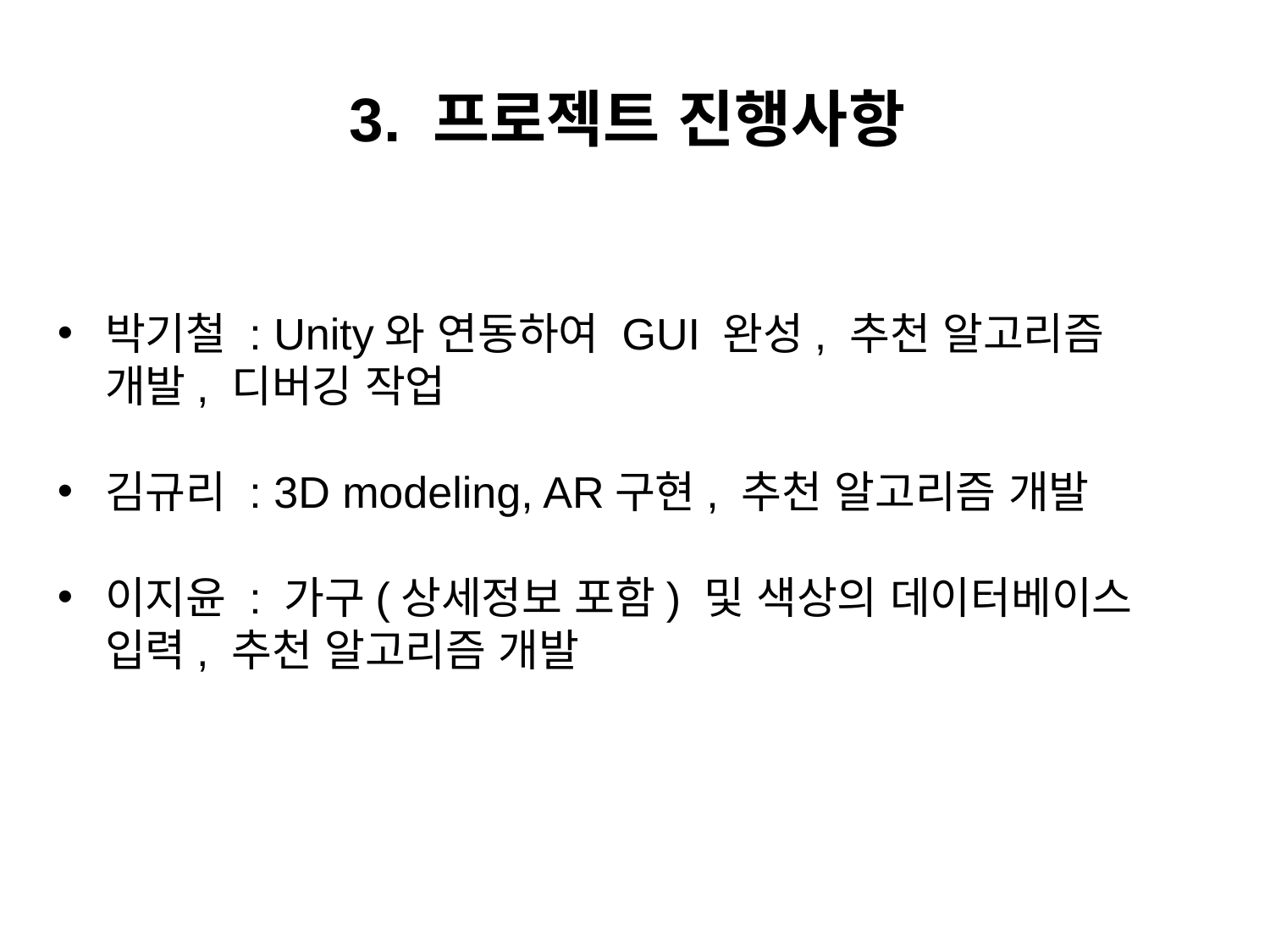

3. 프로젝트 진행사항

박기철 : Unity와 연동하여 GUI 완성, 추천 알고리즘 개발, 디버깅 작업

김규리 : 3D modeling, AR구현, 추천 알고리즘 개발

이지윤 : 가구(상세정보 포함) 및 색상의 데이터베이스 입력, 추천 알고리즘 개발